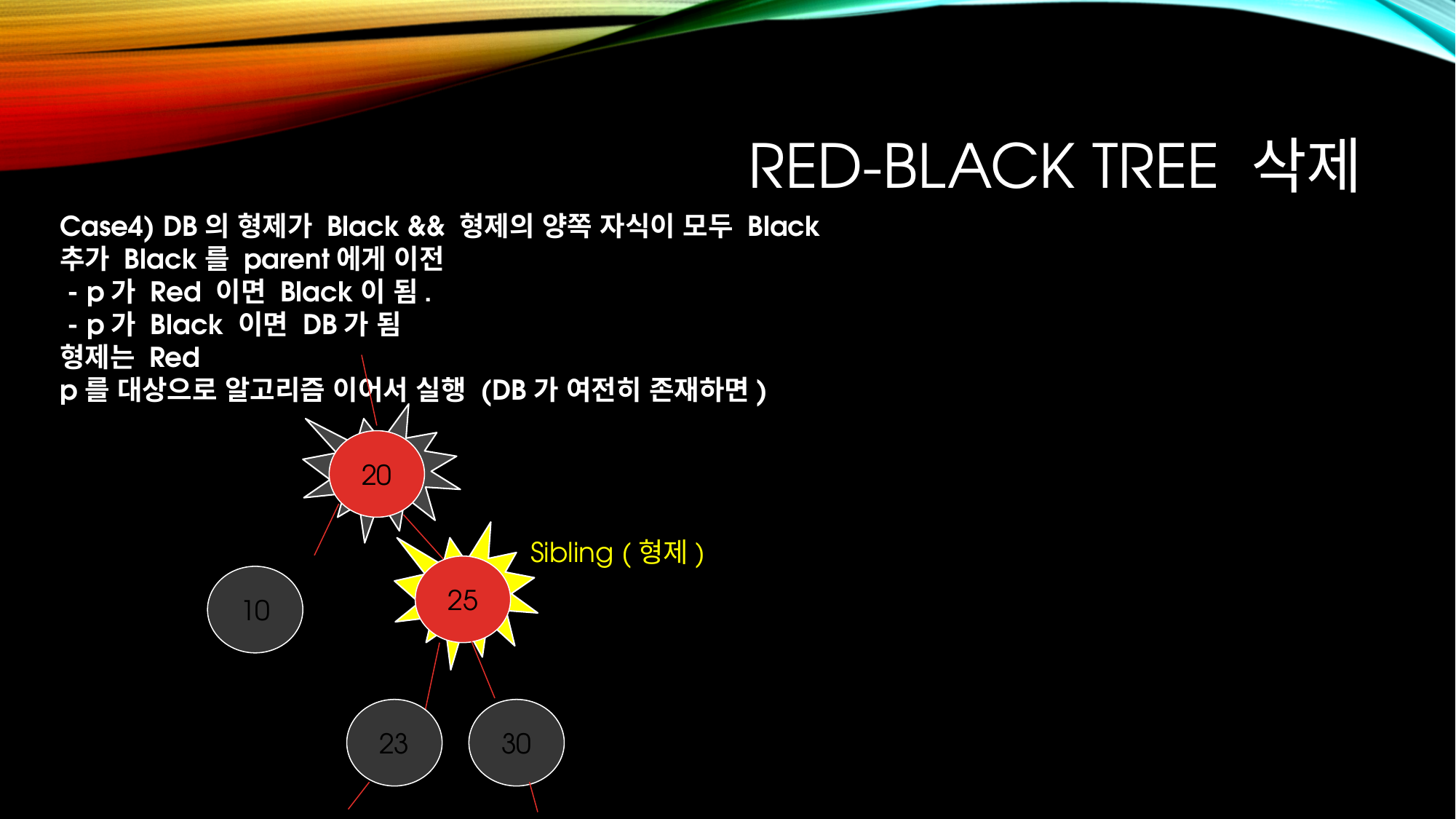

# Red-black tree 삭제
Case4) DB의 형제가 Black && 형제의 양쪽 자식이 모두 Black
추가 Black를 parent에게 이전
 - p가 Red 이면 Black이 됨.
 - p가 Black 이면 DB가 됨
형제는 Red
p를 대상으로 알고리즘 이어서 실행 (DB가 여전히 존재하면)

20

Sibling (형제)
25
10
23
30